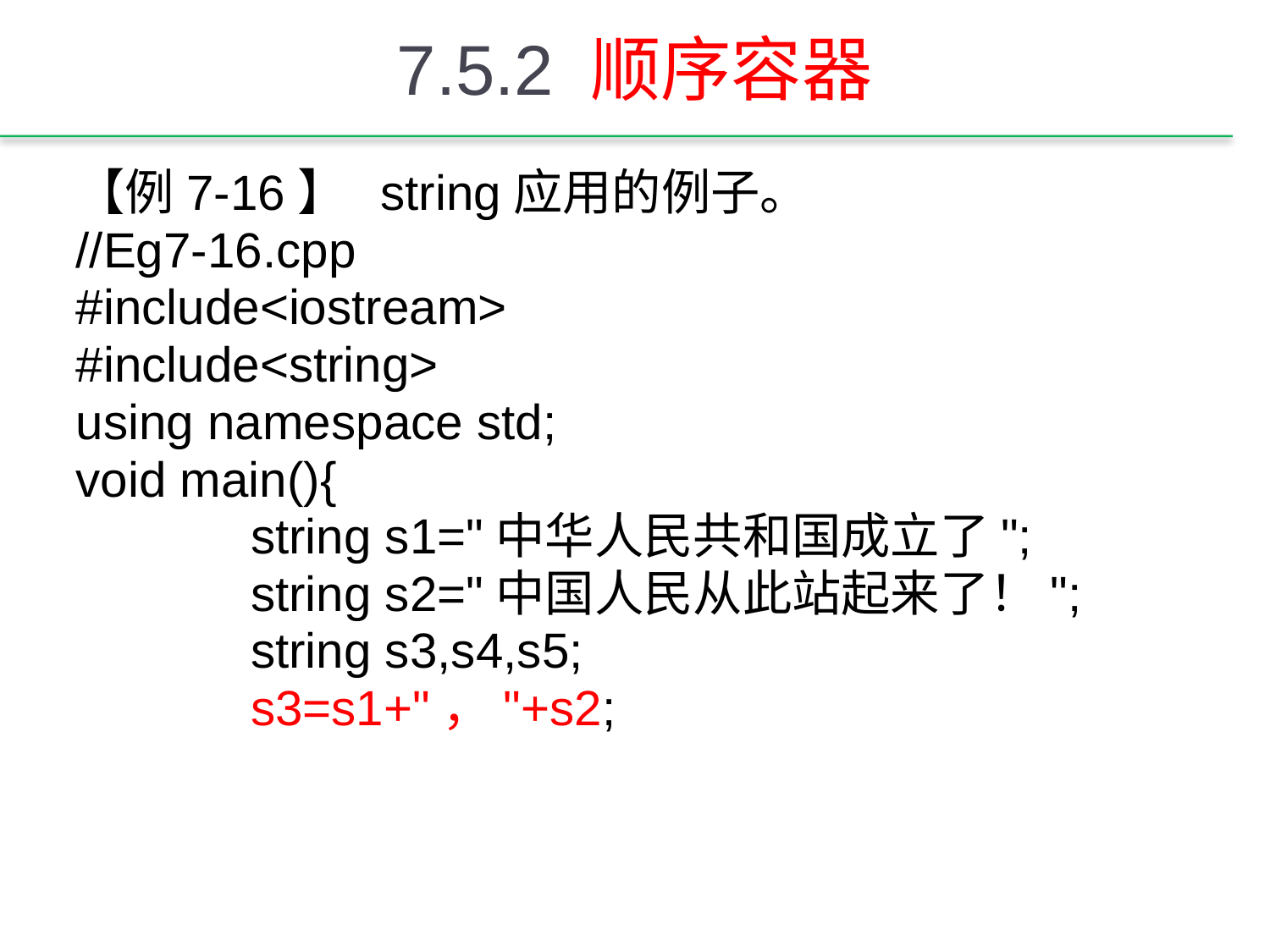

7.5.2 顺序容器
【例7-16】  string应用的例子。
//Eg7-16.cpp
#include<iostream>
#include<string>
using namespace std;
void main(){
		string s1="中华人民共和国成立了";
		string s2="中国人民从此站起来了！";
  		string s3,s4,s5;
		s3=s1+"，"+s2;